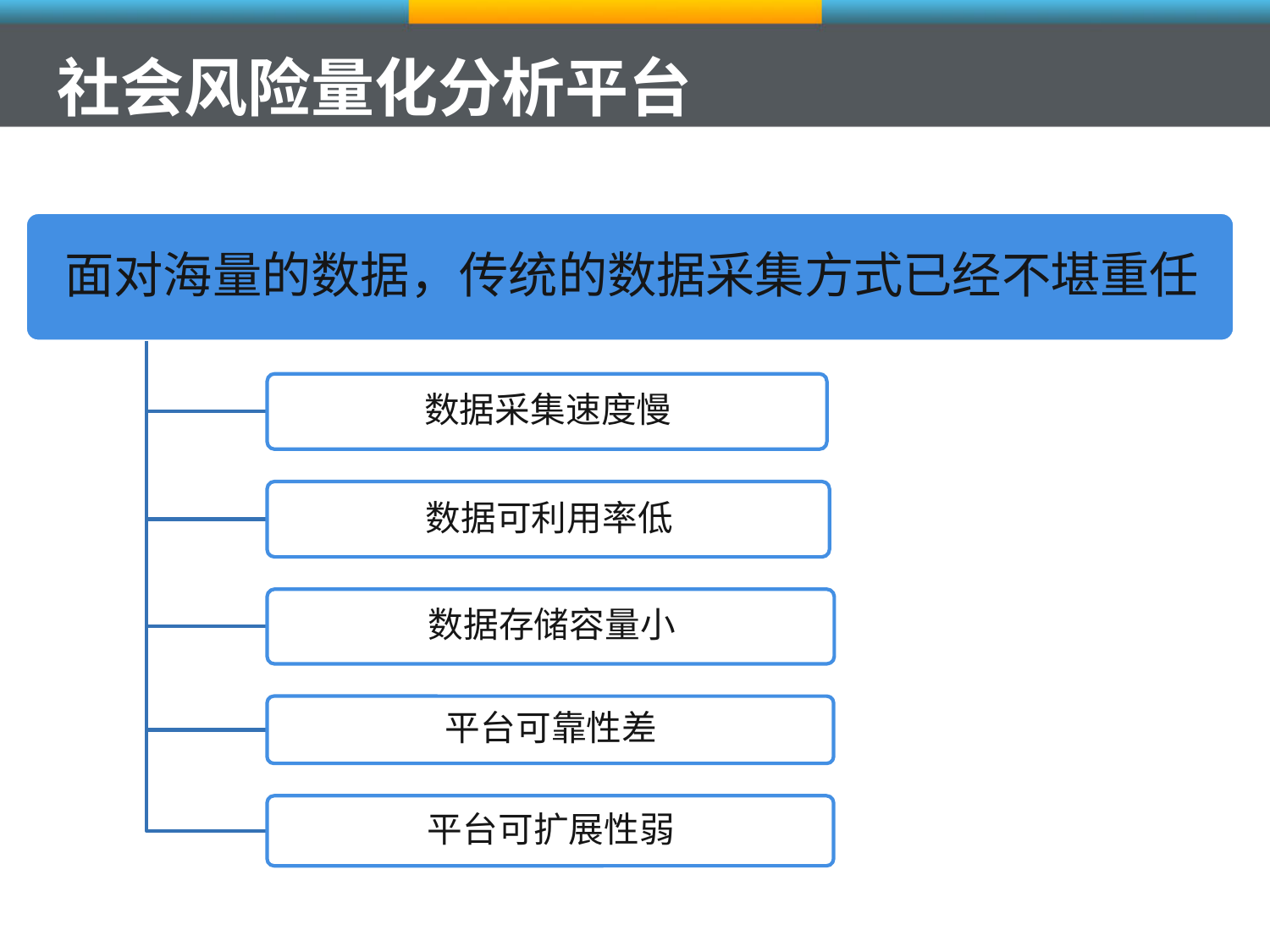

社会风险量化分析平台
面对海量的数据，传统的数据采集方式已经不堪重任
数据采集速度慢
数据可利用率低
数据存储容量小
平台可靠性差
平台可扩展性弱